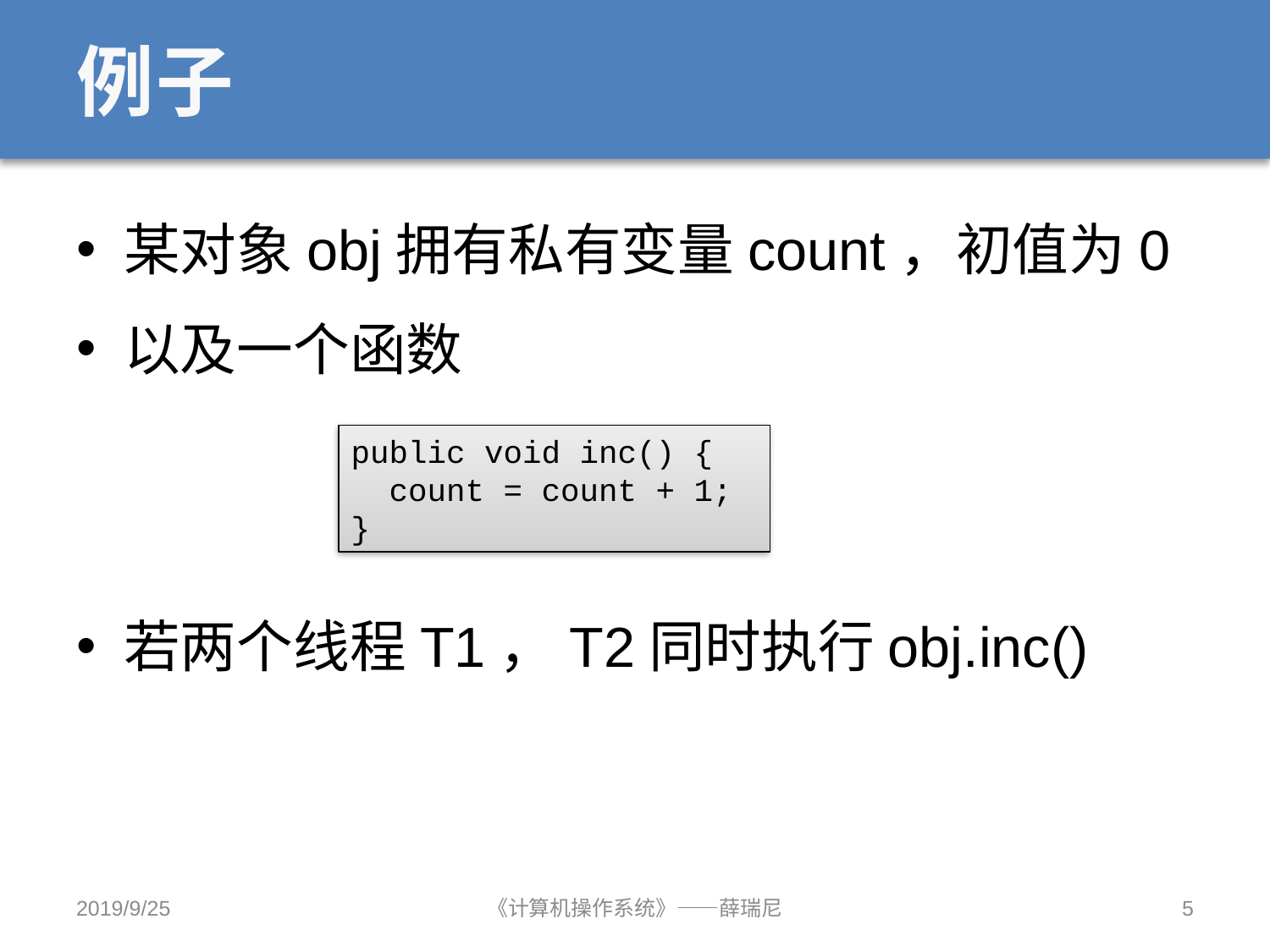

# 例子
某对象obj拥有私有变量count，初值为0
以及一个函数

若两个线程T1，T2同时执行obj.inc()
public void inc() {
  count = count + 1;
}
2019/9/25
《计算机操作系统》——薛瑞尼
5